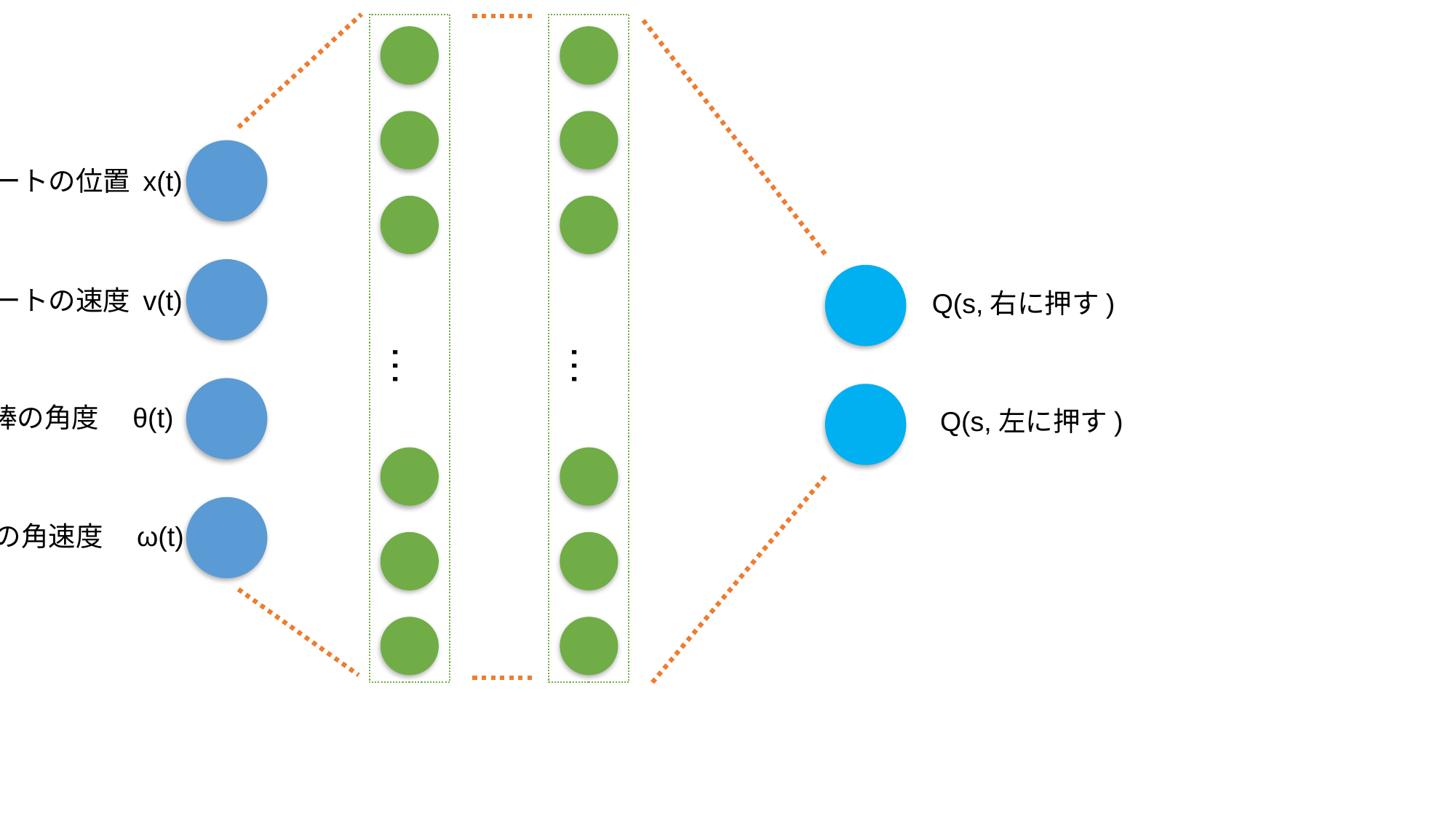

カートの位置 x(t)

カートの速度 v(t)
Q(s,右に押す)
…
…

棒の角度　θ(t)
Q(s,左に押す)

棒の角速度　ω(t)